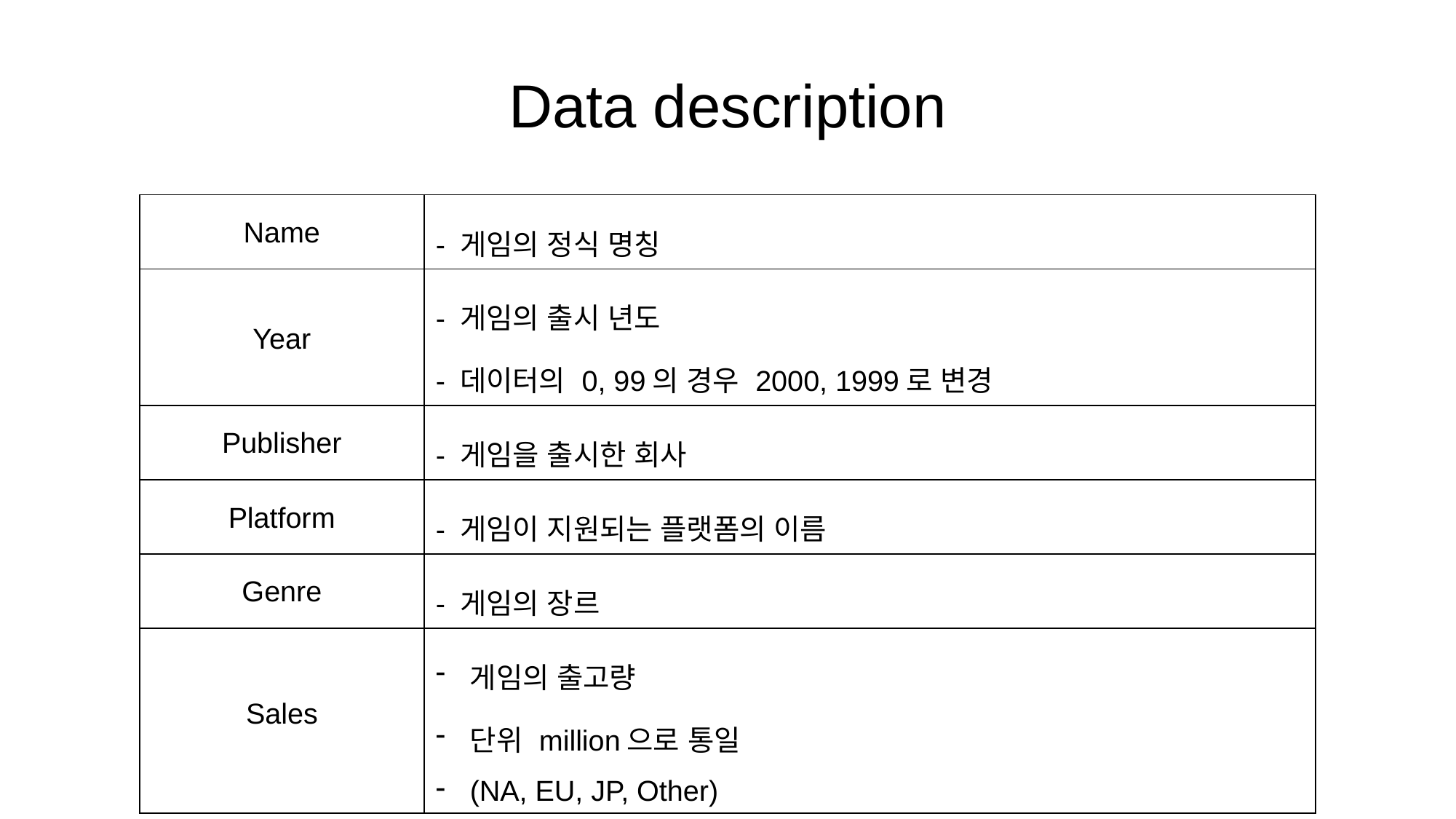

# Data description
| Name | - 게임의 정식 명칭 |
| --- | --- |
| Year | - 게임의 출시 년도 - 데이터의 0, 99의 경우 2000, 1999로 변경 |
| Publisher | - 게임을 출시한 회사 |
| Platform | - 게임이 지원되는 플랫폼의 이름 |
| Genre | - 게임의 장르 |
| Sales | 게임의 출고량 단위 million으로 통일 (NA, EU, JP, Other) |